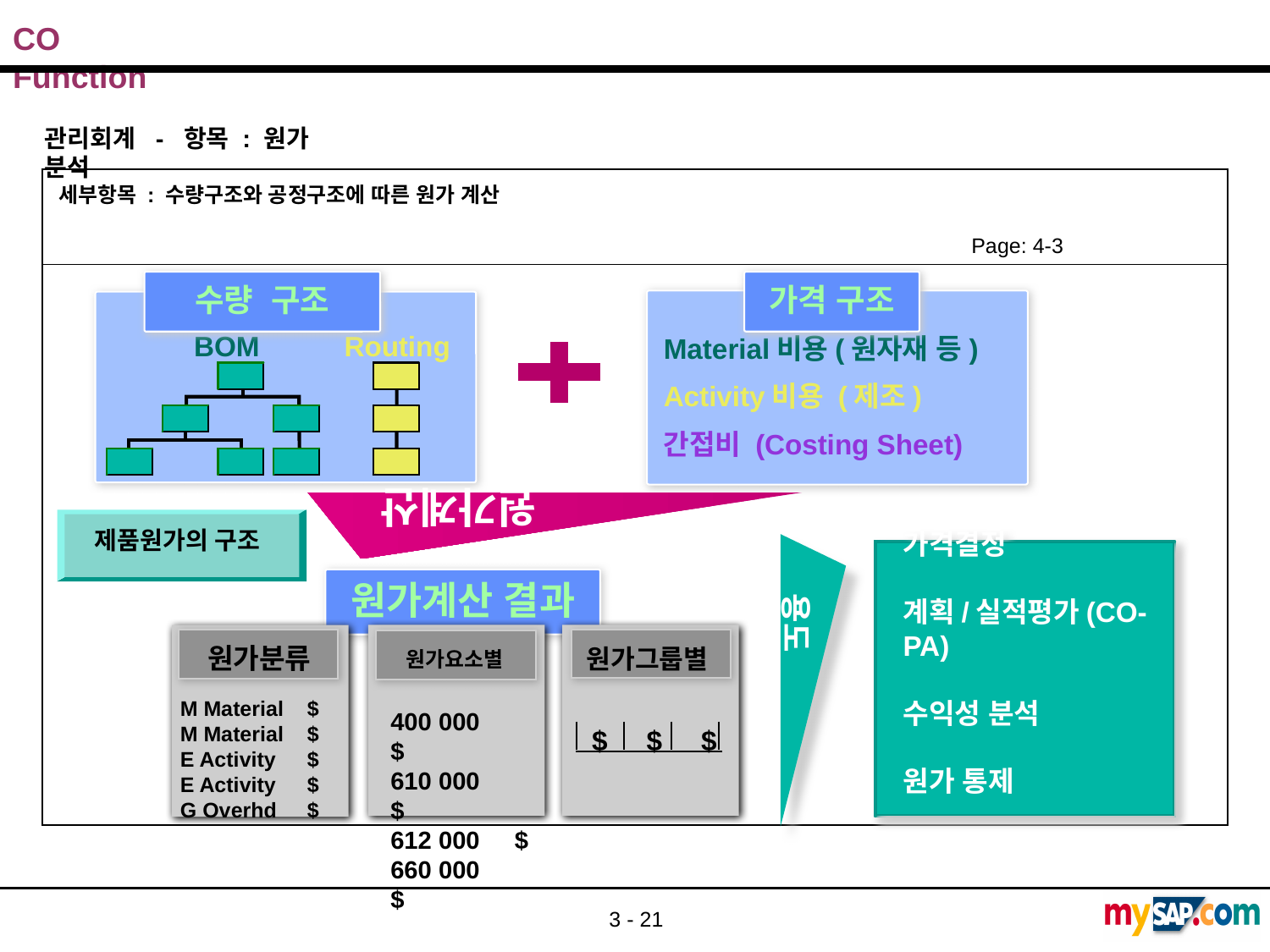

관리회계  -  항목 : 원가 분석
세부항목 : 수량구조와 공정구조에 따른 원가 계산

                                                                                                                                                          Page: 4-3
수량  구조
가격 구조

Routing
BOM

Material비용(원자재 등)
Activity비용 (제조)
간접비 (Costing Sheet)

원가계산

가격결정

계획/실적평가(CO-PA)

수익성 분석

원가 통제

원가계산 결과

원가분류

원가그룹별
원가요소별
용도
M Material	$
M Material	$
E Activity	$
E Activity	$
G Overhd	$
400 000	$
610 000	$
612 000     $
660 000	$
$     $     $

제품원가의 구조